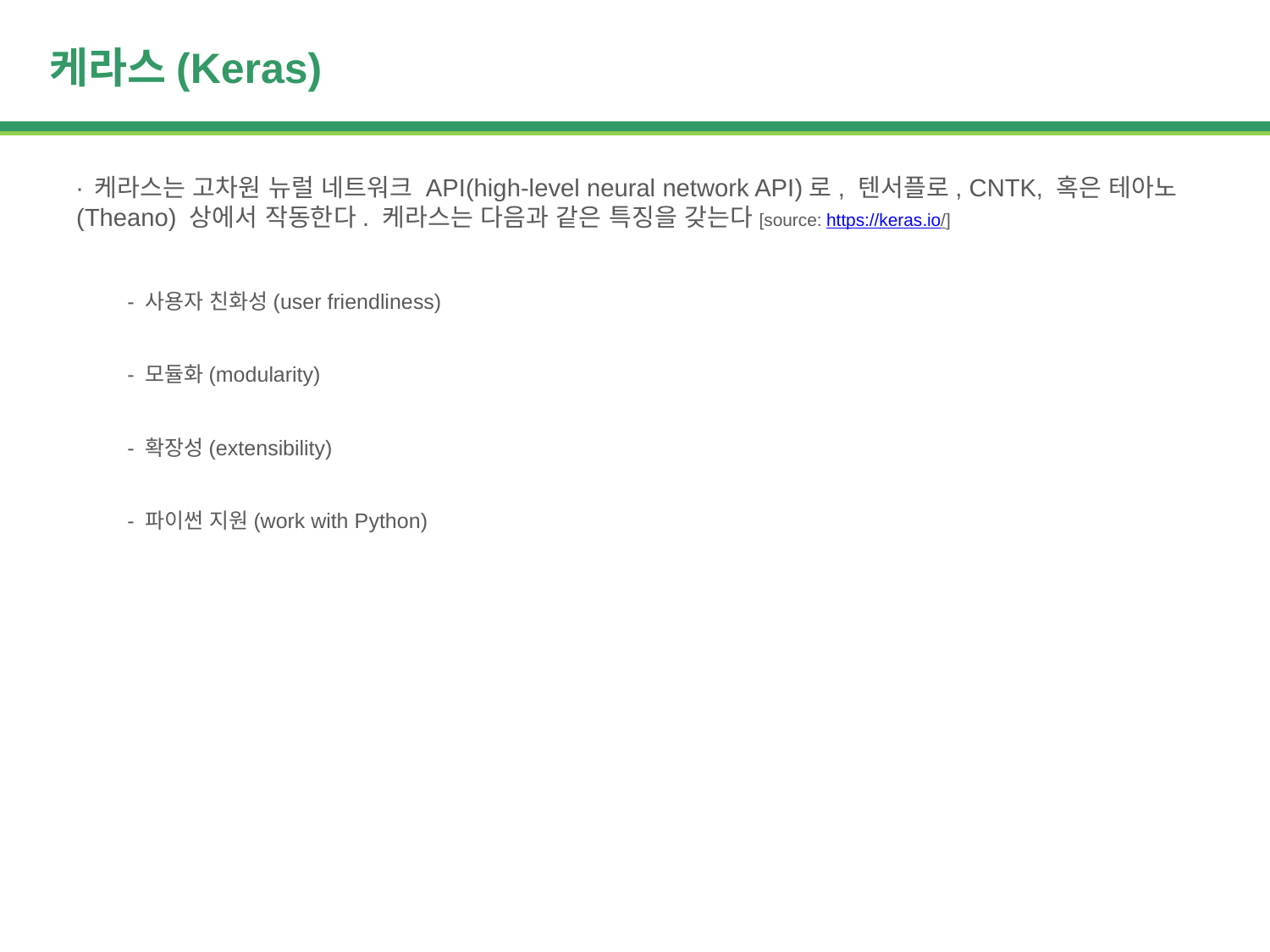

케라스(Keras)

∙ 케라스는 고차원 뉴럴 네트워크 API(high-level neural network API)로, 텐서플로, CNTK, 혹은 테아노(Theano) 상에서 작동한다. 케라스는 다음과 같은 특징을 갖는다[source: https://keras.io/]
- 사용자 친화성(user friendliness)
- 모듈화(modularity)
- 확장성(extensibility)
- 파이썬 지원(work with Python)